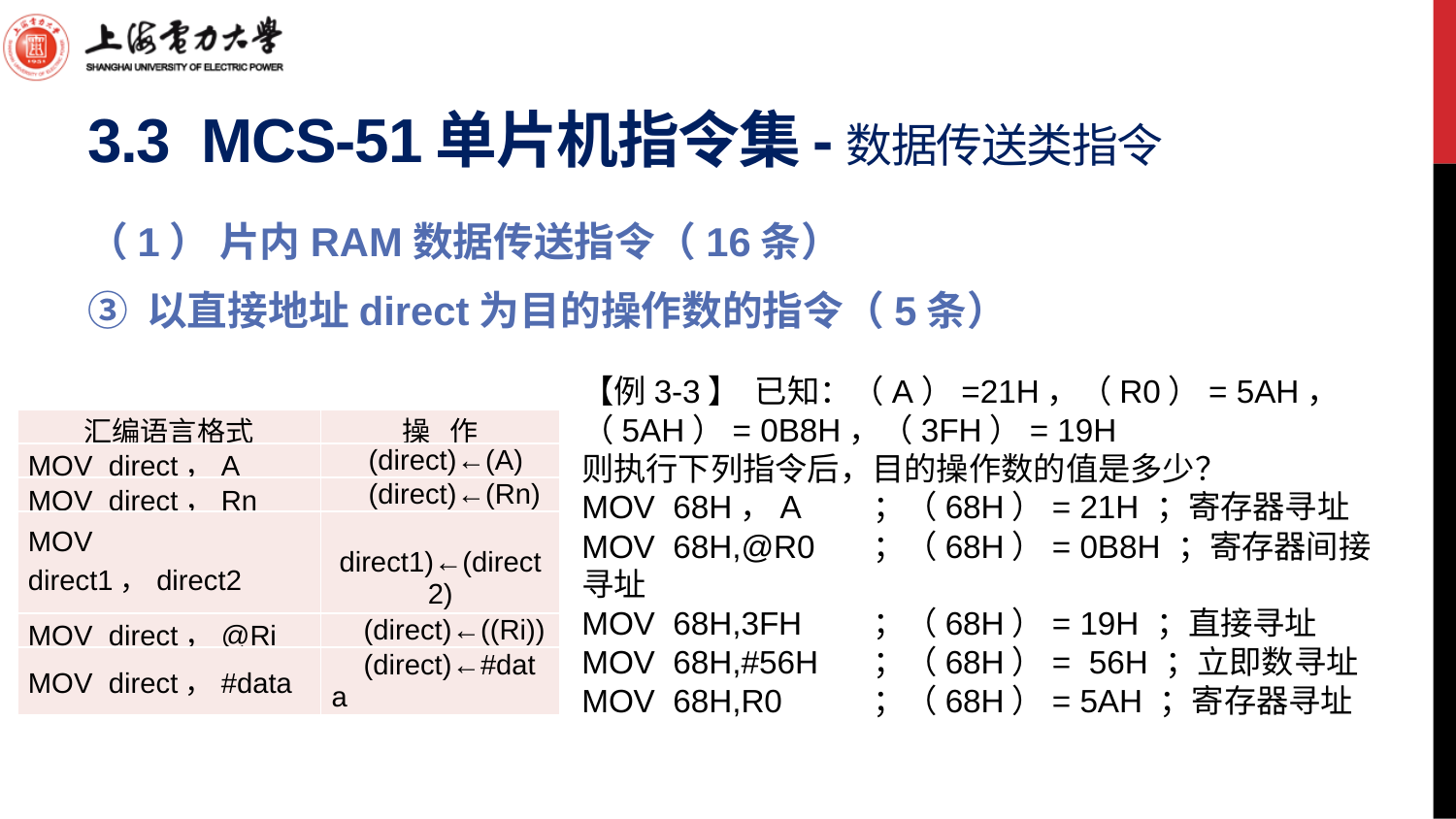

# 3.3  MCS-51单片机指令集-数据传送类指令
（1） 片内RAM数据传送指令（16条）
③ 以直接地址direct为目的操作数的指令（5条）

【例3-3】  已知：（A）=21H，（R0）= 5AH，（5AH）= 0B8H，（3FH）= 19H
则执行下列指令后，目的操作数的值是多少？
MOV  68H，A	；（68H）= 21H ；寄存器寻址
MOV  68H,@R0	；（68H）= 0B8H ；寄存器间接寻址
MOV  68H,3FH	；（68H）= 19H ；直接寻址
MOV  68H,#56H	；（68H）=  56H ；立即数寻址
MOV  68H,R0	；（68H）= 5AH ；寄存器寻址
| 汇编语言格式 | 操 作 |
| --- | --- |
| MOV direct，A | (direct)←(A) |
| MOV direct，Rn | (direct)←(Rn) |
| MOV direct1，direct2 | direct1)←(direct2) |
| MOV direct，@Ri | (direct)←((Ri)) |
| MOV direct，#data | (direct)←#data |